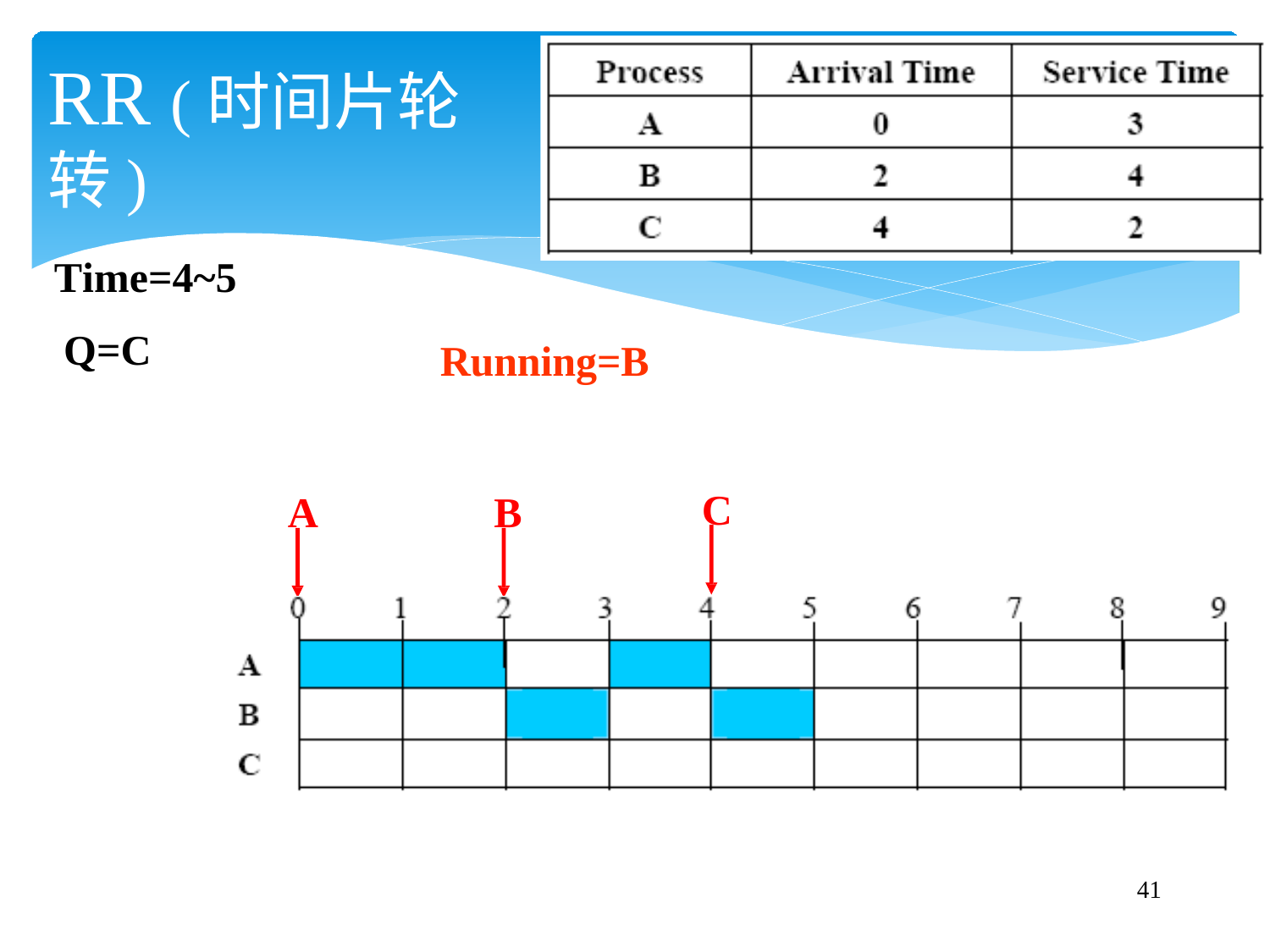

# RR (时间片轮转)
Time=4~5  Q=C
Running=B
C
A
B

41